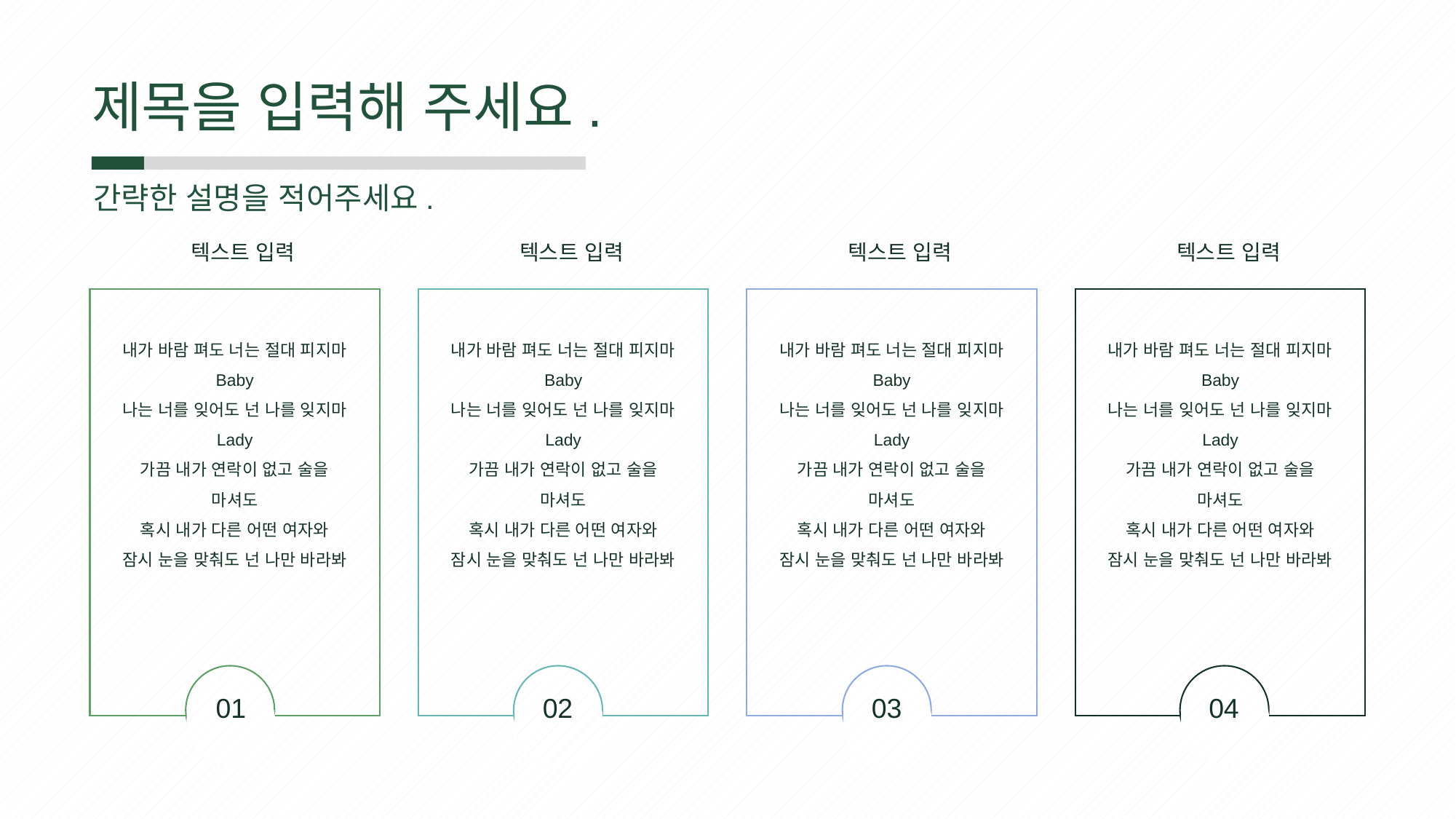

제목을 입력해 주세요.

간략한 설명을 적어주세요.
텍스트 입력
텍스트 입력
텍스트 입력
텍스트 입력

내가 바람 펴도 너는 절대 피지마 Baby
나는 너를 잊어도 넌 나를 잊지마 Lady
가끔 내가 연락이 없고 술을 마셔도
혹시 내가 다른 어떤 여자와
잠시 눈을 맞춰도 넌 나만 바라봐
내가 바람 펴도 너는 절대 피지마 Baby
나는 너를 잊어도 넌 나를 잊지마 Lady
가끔 내가 연락이 없고 술을 마셔도
혹시 내가 다른 어떤 여자와
잠시 눈을 맞춰도 넌 나만 바라봐
내가 바람 펴도 너는 절대 피지마 Baby
나는 너를 잊어도 넌 나를 잊지마 Lady
가끔 내가 연락이 없고 술을 마셔도
혹시 내가 다른 어떤 여자와
잠시 눈을 맞춰도 넌 나만 바라봐
내가 바람 펴도 너는 절대 피지마 Baby
나는 너를 잊어도 넌 나를 잊지마 Lady
가끔 내가 연락이 없고 술을 마셔도
혹시 내가 다른 어떤 여자와
잠시 눈을 맞춰도 넌 나만 바라봐
1

1

1

1

04
01
02
03